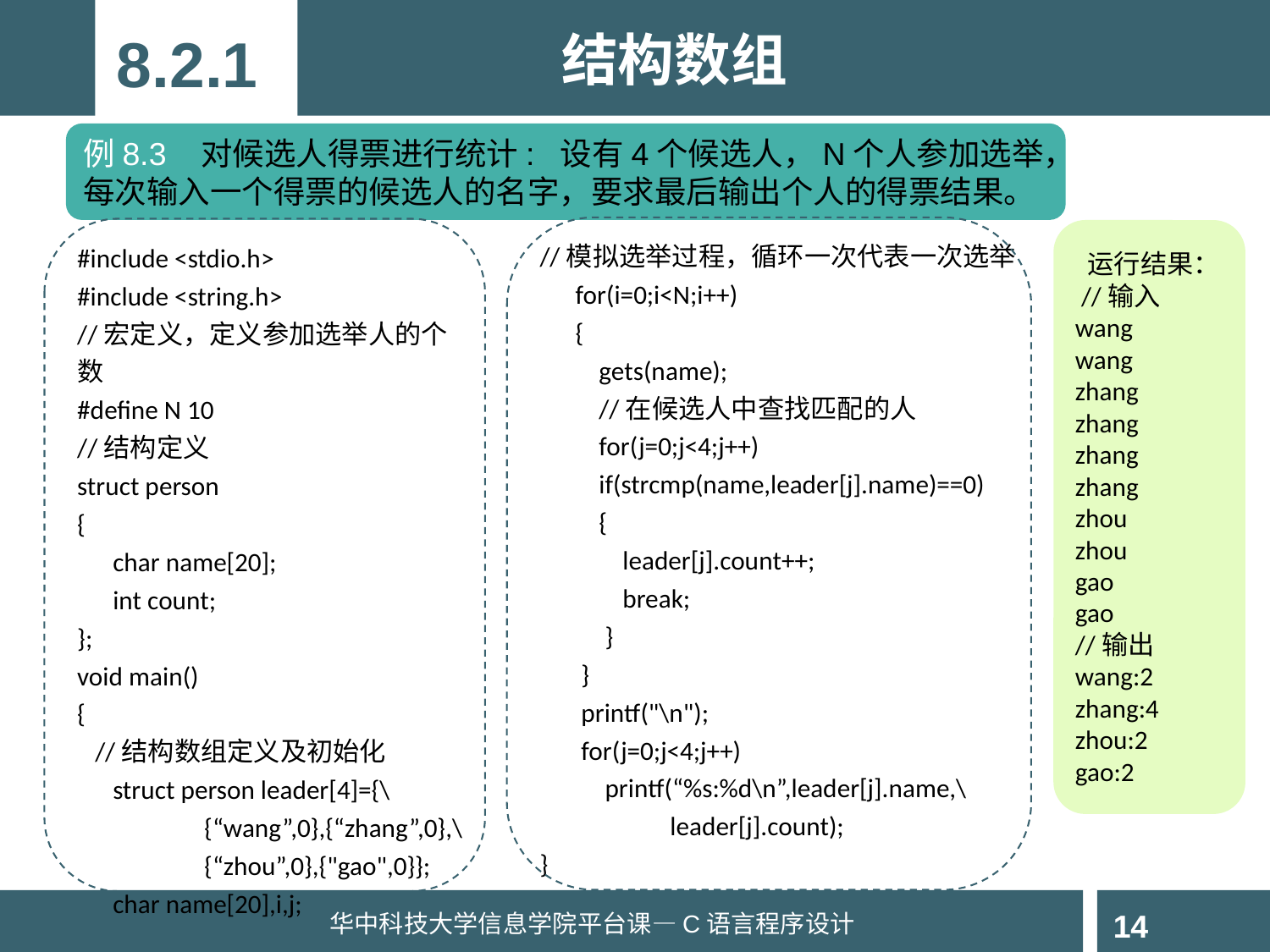

结构数组
8.2.1
例8.3   对候选人得票进行统计:  设有4个候选人，N个人参加选举，每次输入一个得票的候选人的名字，要求最后输出个人的得票结果。

 运行结果：
 //输入
wang
wang
zhang
zhang
zhang
zhang
zhou
zhou
gao
gao
//输出
wang:2
zhang:4
zhou:2
gao:2
//模拟选举过程，循环一次代表一次选举
      for(i=0;i<N;i++)
      {
          gets(name);
          //在候选人中查找匹配的人
          for(j=0;j<4;j++)
          if(strcmp(name,leader[j].name)==0)
          {
              leader[j].count++;
              break;
           }
       }
       printf("\n");
       for(j=0;j<4;j++)
           printf(“%s:%d\n”,leader[j].name,\
                      leader[j].count);
}
#include <stdio.h>
#include <string.h>
//宏定义，定义参加选举人的个数
#define N 10
//结构定义
struct person
{
      char name[20];
      int count;
};
void main()
{
   //结构数组定义及初始化
      struct person leader[4]={\
	{“wang”,0},{“zhang”,0},\
	{“zhou”,0},{"gao",0}};
      char name[20],i,j;